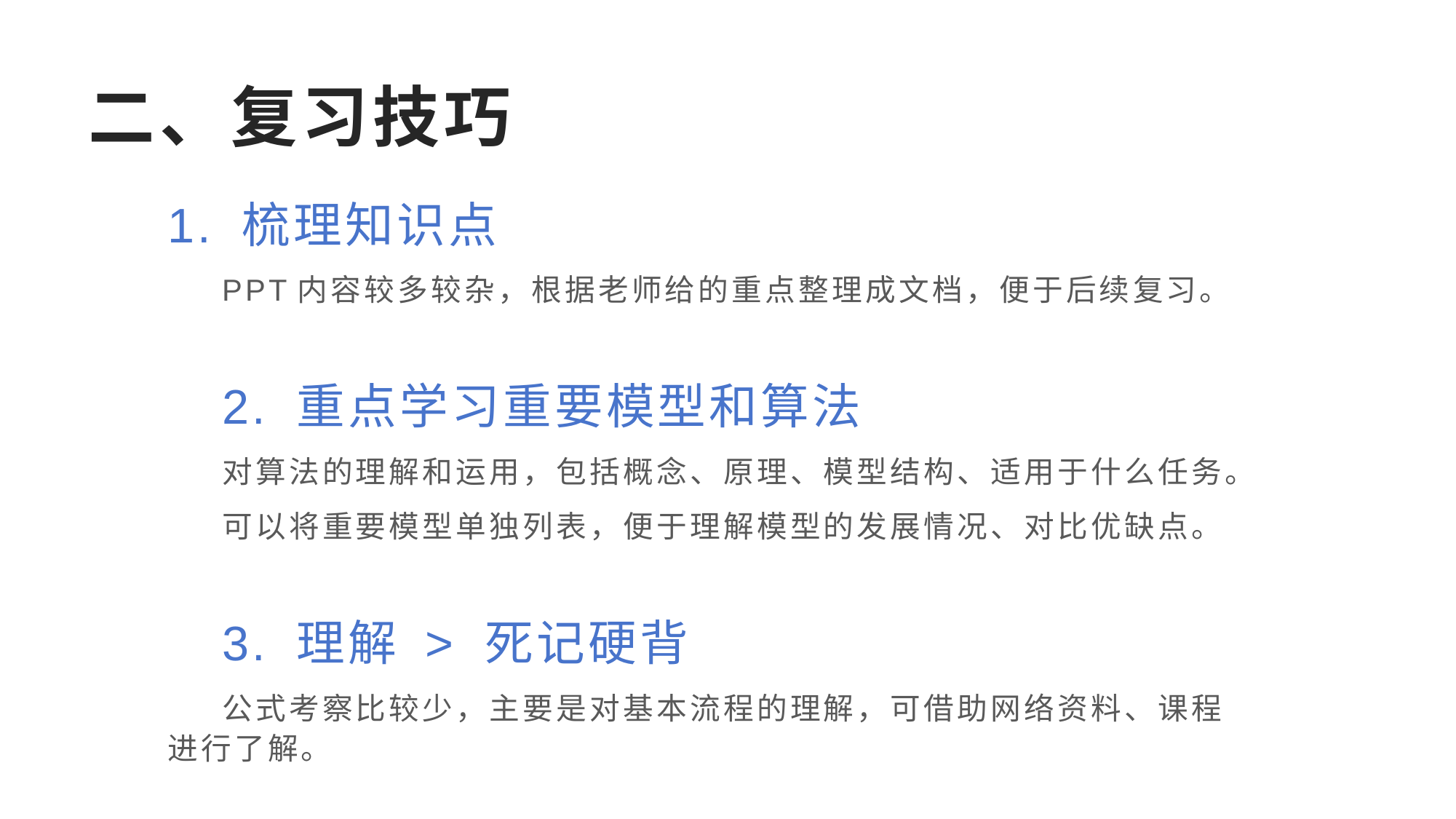

二、复习技巧
1. 梳理知识点
PPT内容较多较杂，根据老师给的重点整理成文档，便于后续复习。

2. 重点学习重要模型和算法
对算法的理解和运用，包括概念、原理、模型结构、适用于什么任务。
可以将重要模型单独列表，便于理解模型的发展情况、对比优缺点。

3. 理解 > 死记硬背
公式考察比较少，主要是对基本流程的理解，可借助网络资料、课程进行了解。